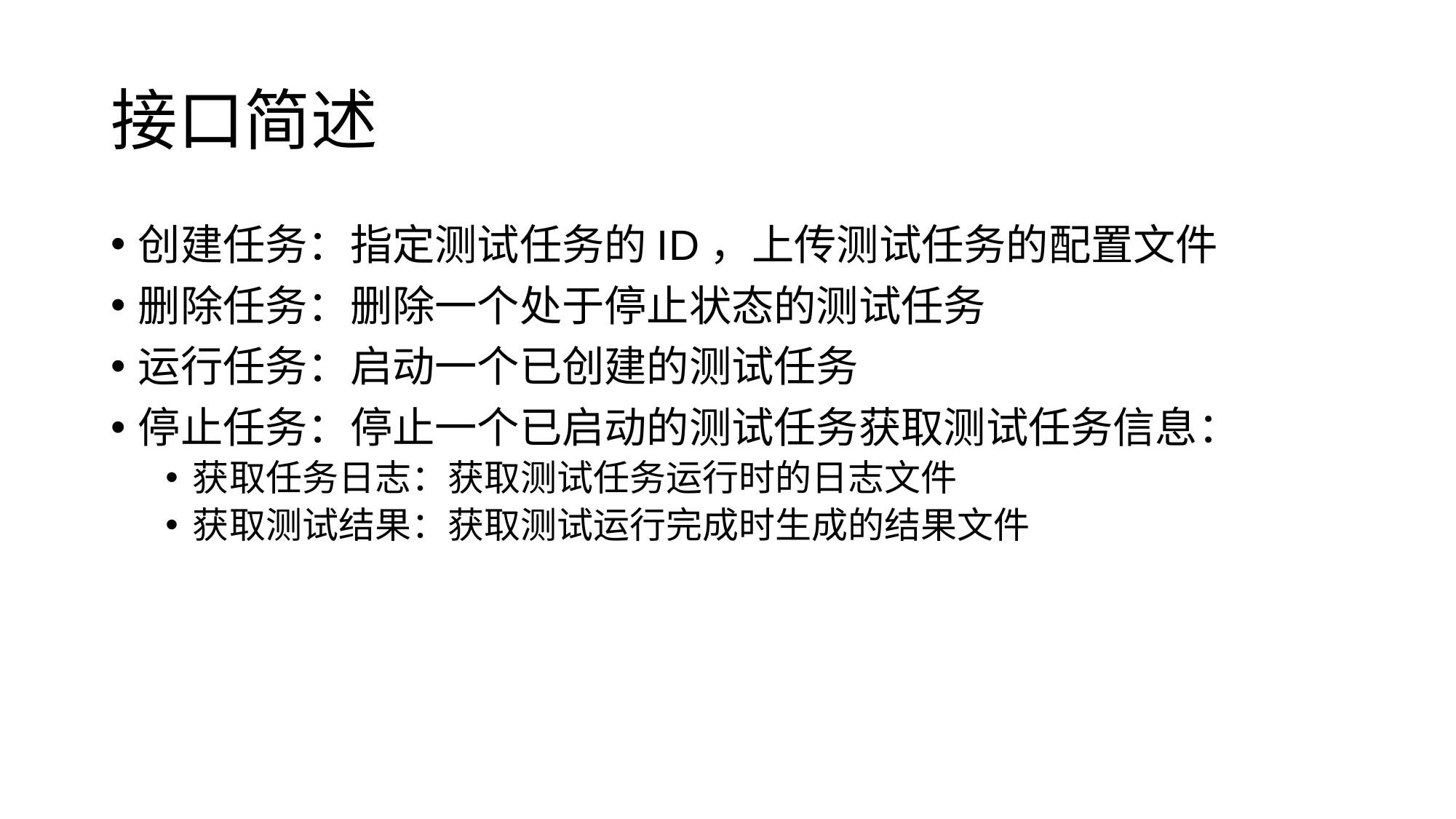

# 接口简述
创建任务：指定测试任务的ID，上传测试任务的配置文件
删除任务：删除一个处于停止状态的测试任务
运行任务：启动一个已创建的测试任务
停止任务：停止一个已启动的测试任务获取测试任务信息：
获取任务日志：获取测试任务运行时的日志文件
获取测试结果：获取测试运行完成时生成的结果文件